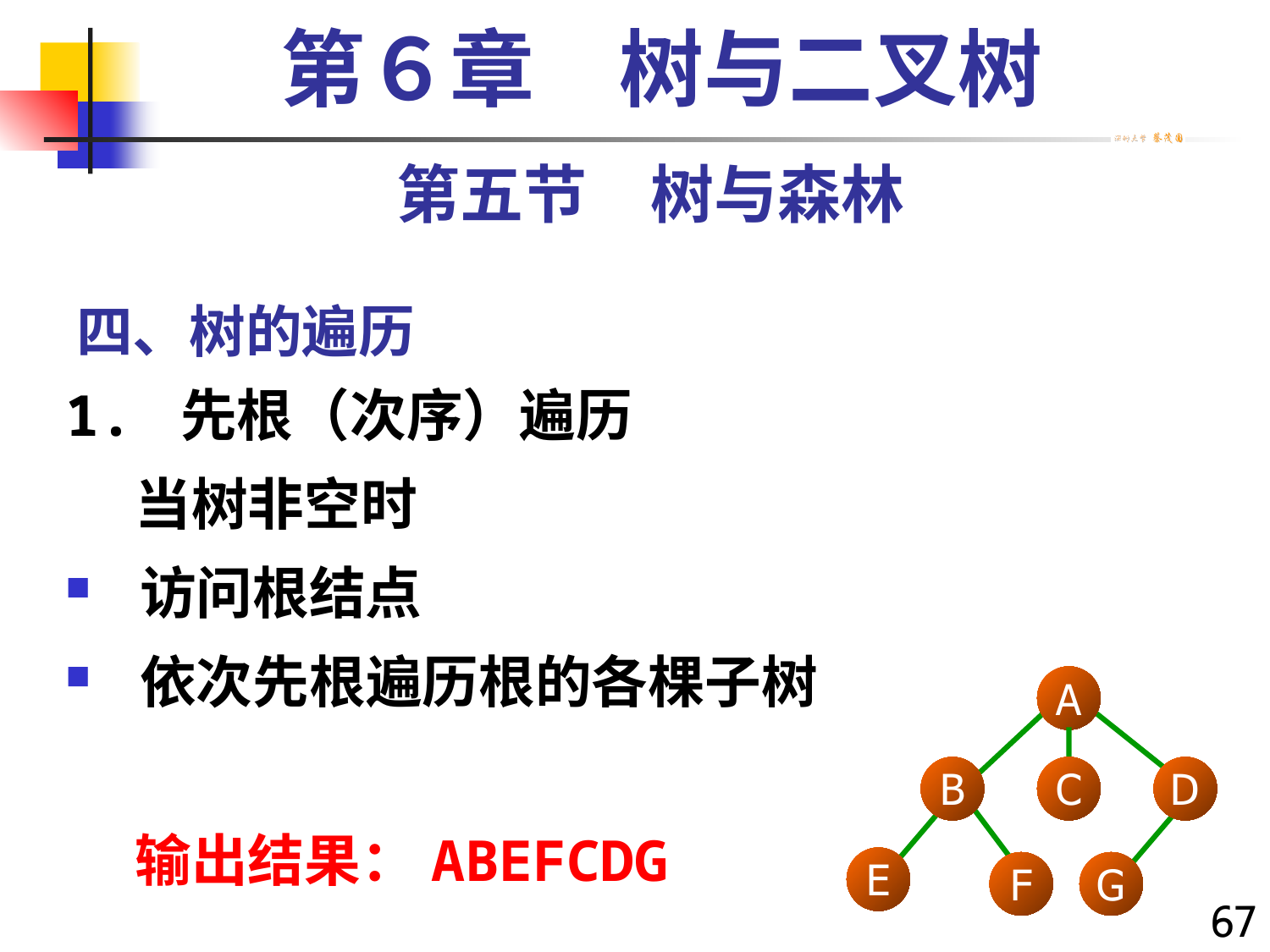

第６章　树与二叉树
第五节　树与森林
# 四、树的遍历
1. 先根（次序）遍历
　 当树非空时
 访问根结点
 依次先根遍历根的各棵子树

　 输出结果：ABEFCDG
A

B
C
D

E
F
G
67